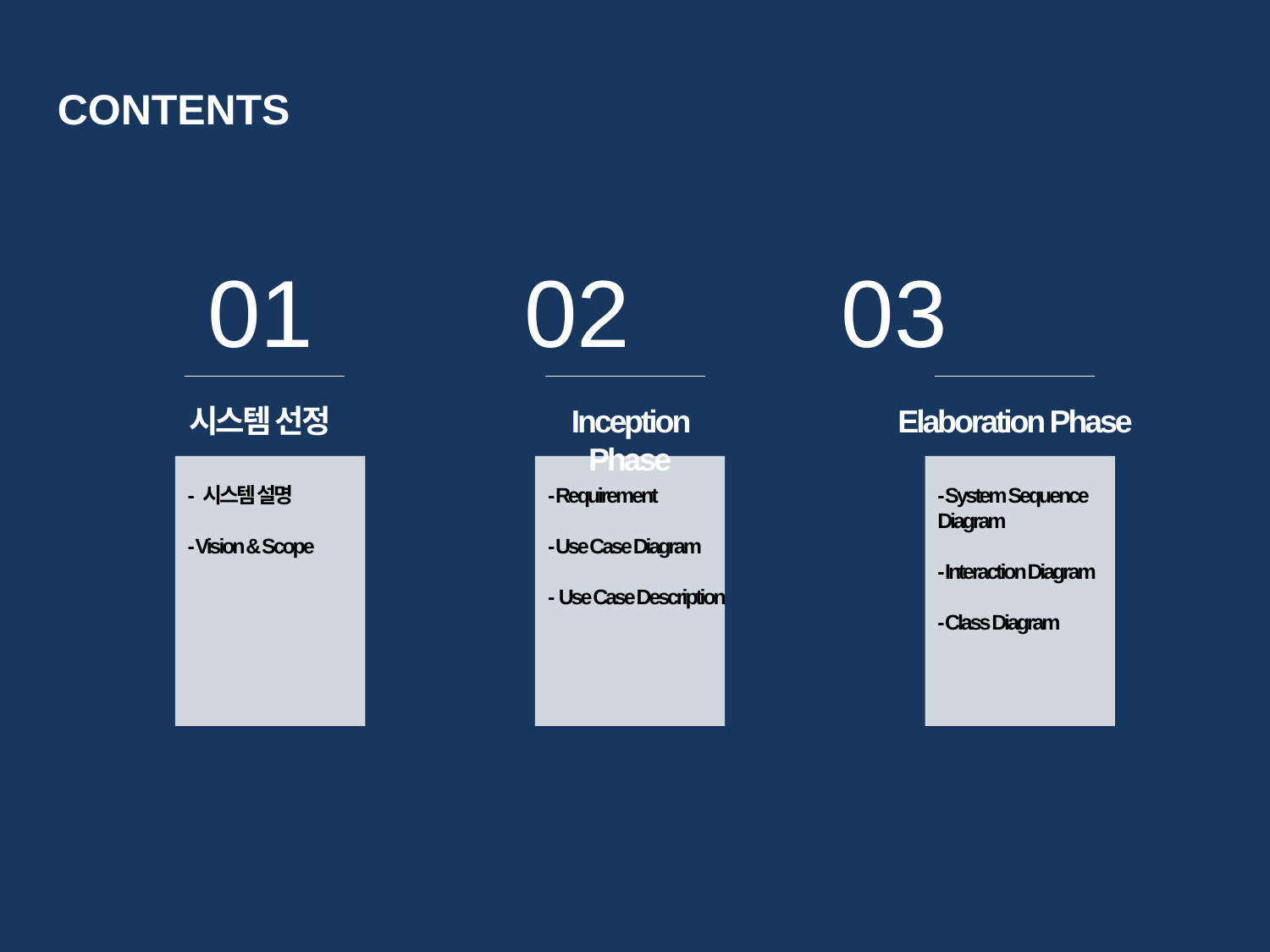

CONTENTS
01        02        03
시스템 선정
Inception Phase
Elaboration Phase

- 시스템 설명

- Vision & Scope

- Requirement

- Use Case Diagram

-  Use Case Description

- System Sequence Diagram

- Interaction Diagram

- Class Diagram